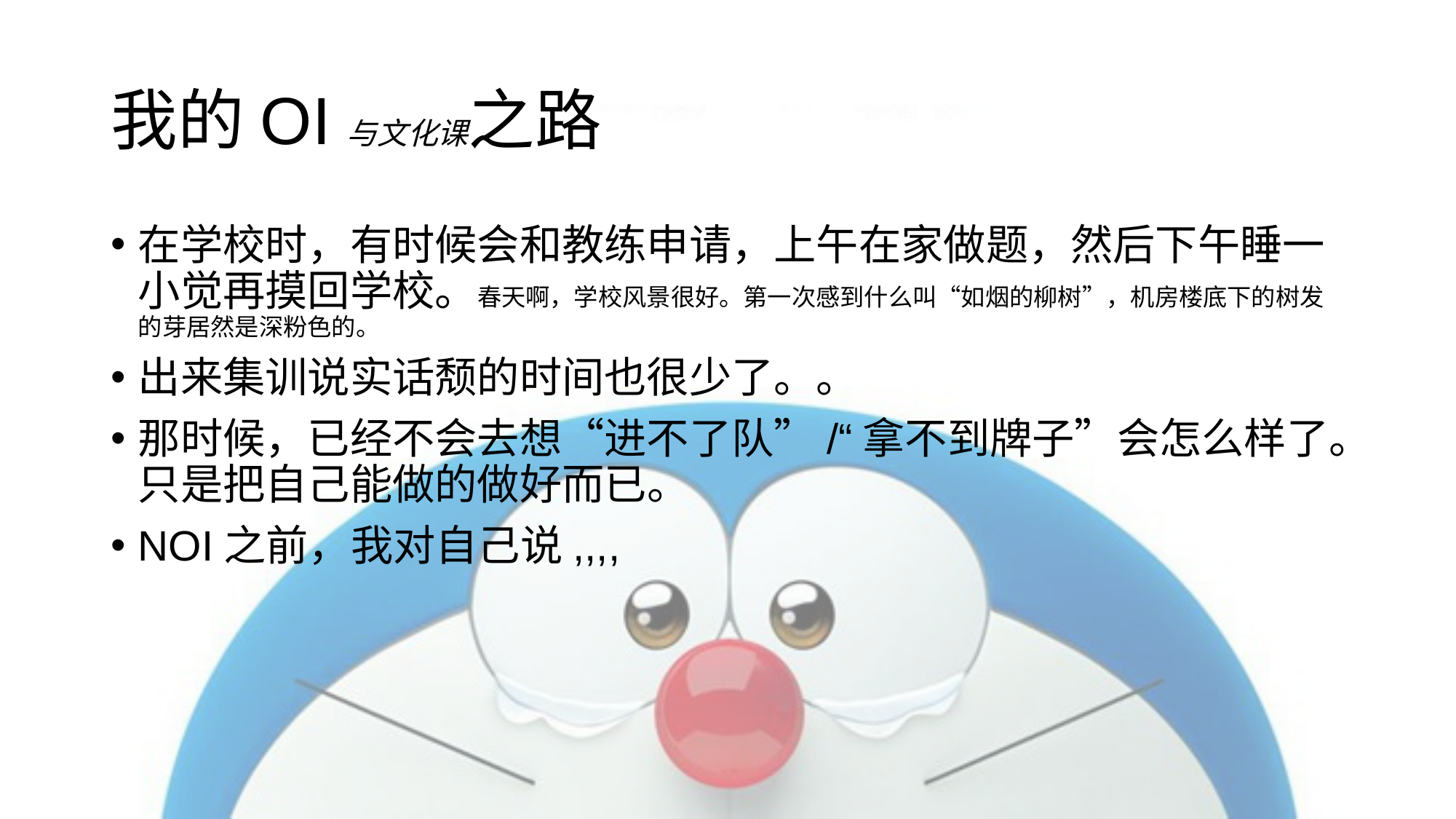

# 我的OI与文化课之路
在学校时，有时候会和教练申请，上午在家做题，然后下午睡一小觉再摸回学校。春天啊，学校风景很好。第一次感到什么叫“如烟的柳树”，机房楼底下的树发的芽居然是深粉色的。
出来集训说实话颓的时间也很少了。。
那时候，已经不会去想“进不了队”/“拿不到牌子”会怎么样了。只是把自己能做的做好而已。
NOI之前，我对自己说,,,,